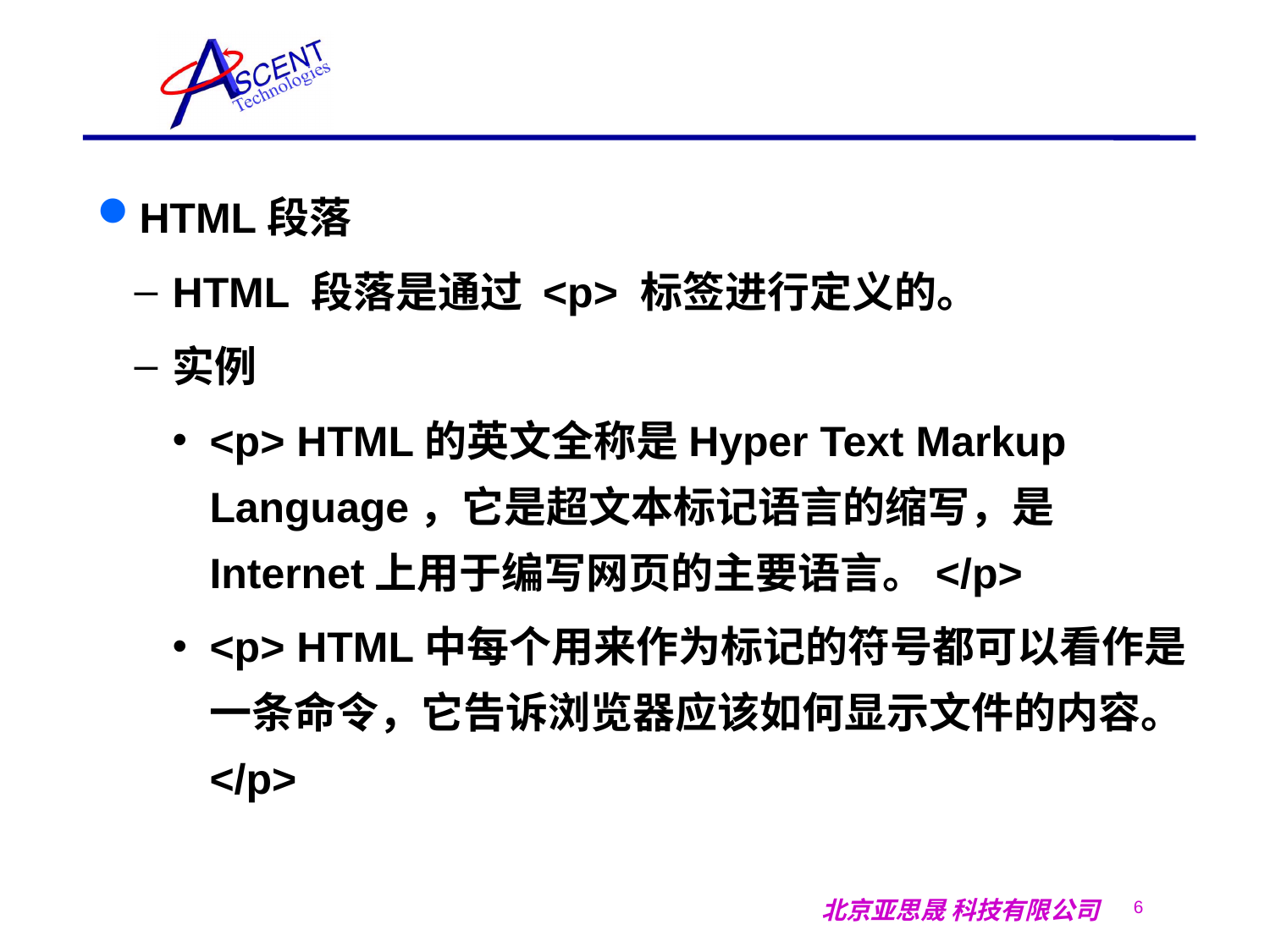

HTML段落
HTML 段落是通过 <p> 标签进行定义的。
实例
<p> HTML的英文全称是Hyper Text Markup Language，它是超文本标记语言的缩写，是Internet上用于编写网页的主要语言。</p>
<p> HTML中每个用来作为标记的符号都可以看作是一条命令，它告诉浏览器应该如何显示文件的内容。</p>